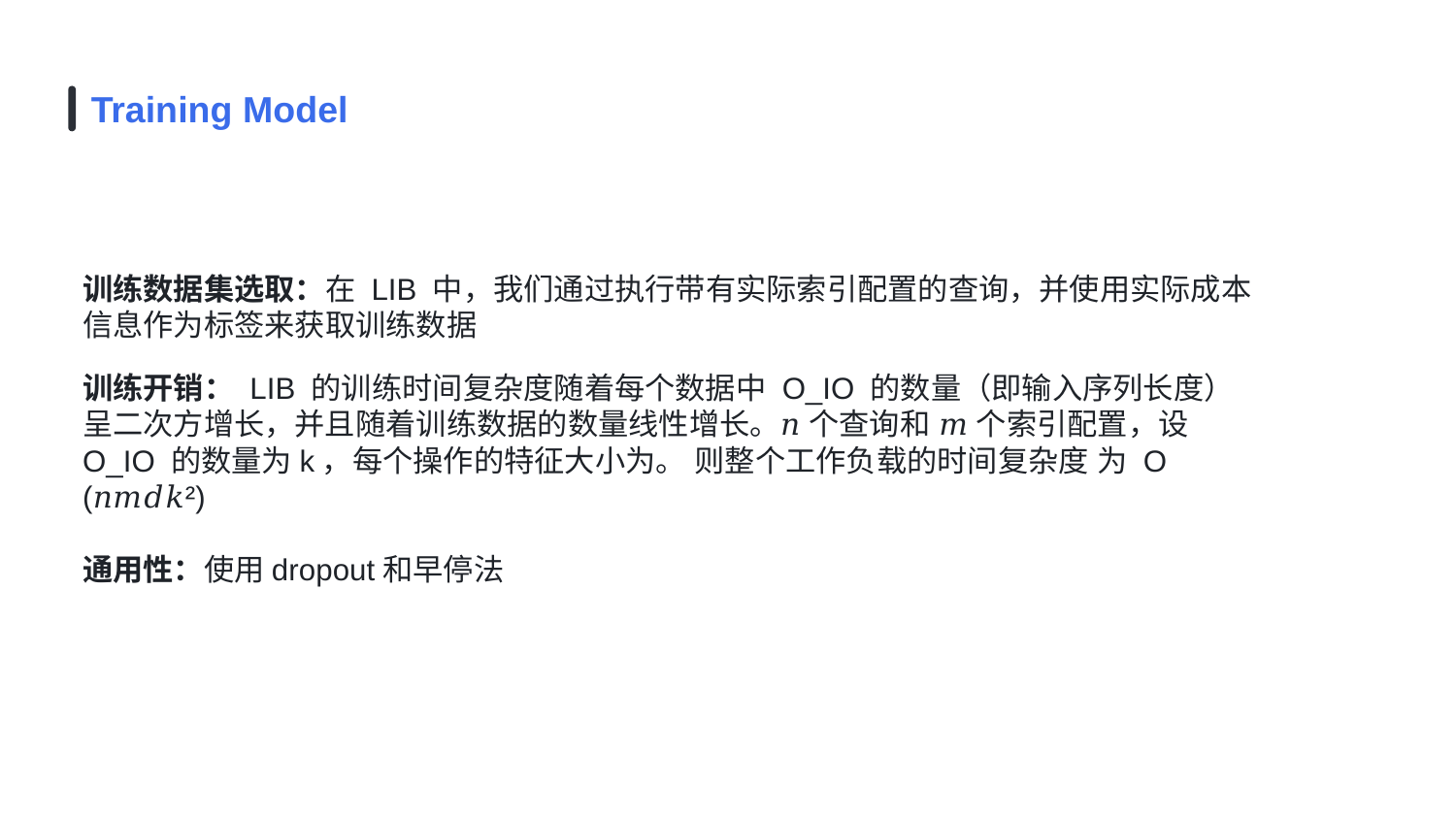

Training Model
训练数据集选取：在 LIB 中，我们通过执行带有实际索引配置的查询，并使用实际成本 信息作为标签来获取训练数据

训练开销： LIB 的训练时间复杂度随着每个数据中 O_IO 的数量（即输入序列长度）呈二次方增长，并且随着训练数据的数量线性增长。𝑛 个查询和 𝑚 个索引配置，设 O_IO 的数量为k，每个操作的特征大小为𝑑。 则整个工作负载的时间复杂度 为 O (𝑛𝑚𝑑𝑘²)

通用性：使用dropout和早停法